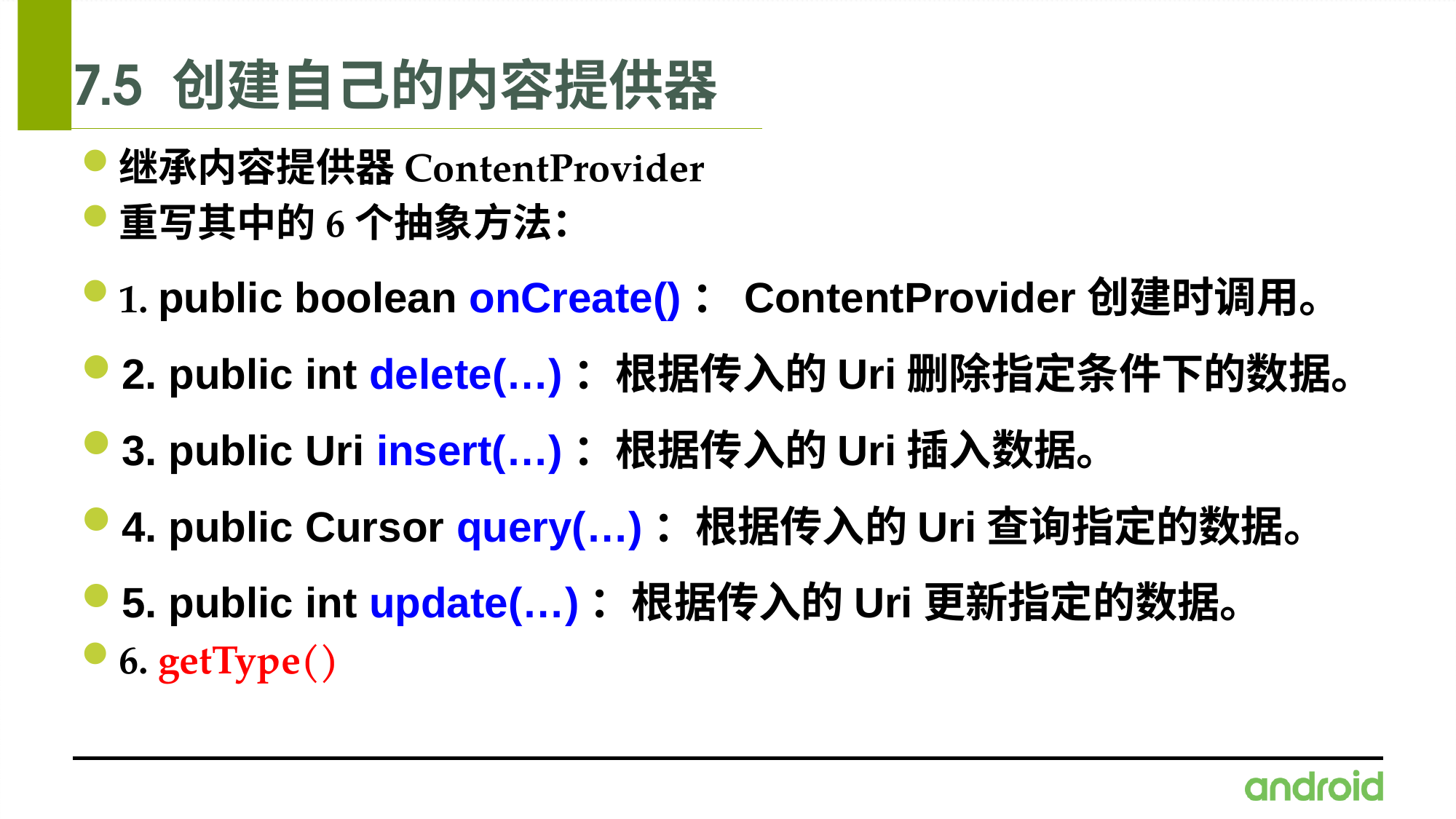

# 7.5 创建自己的内容提供器
继承内容提供器ContentProvider
重写其中的6个抽象方法：
1. public boolean onCreate()：ContentProvider创建时调用。
2. public int delete(…)：根据传入的Uri删除指定条件下的数据。
3. public Uri insert(…)：根据传入的Uri插入数据。
4. public Cursor query(…)：根据传入的Uri查询指定的数据。
5. public int update(…)：根据传入的Uri更新指定的数据。
6. getType()